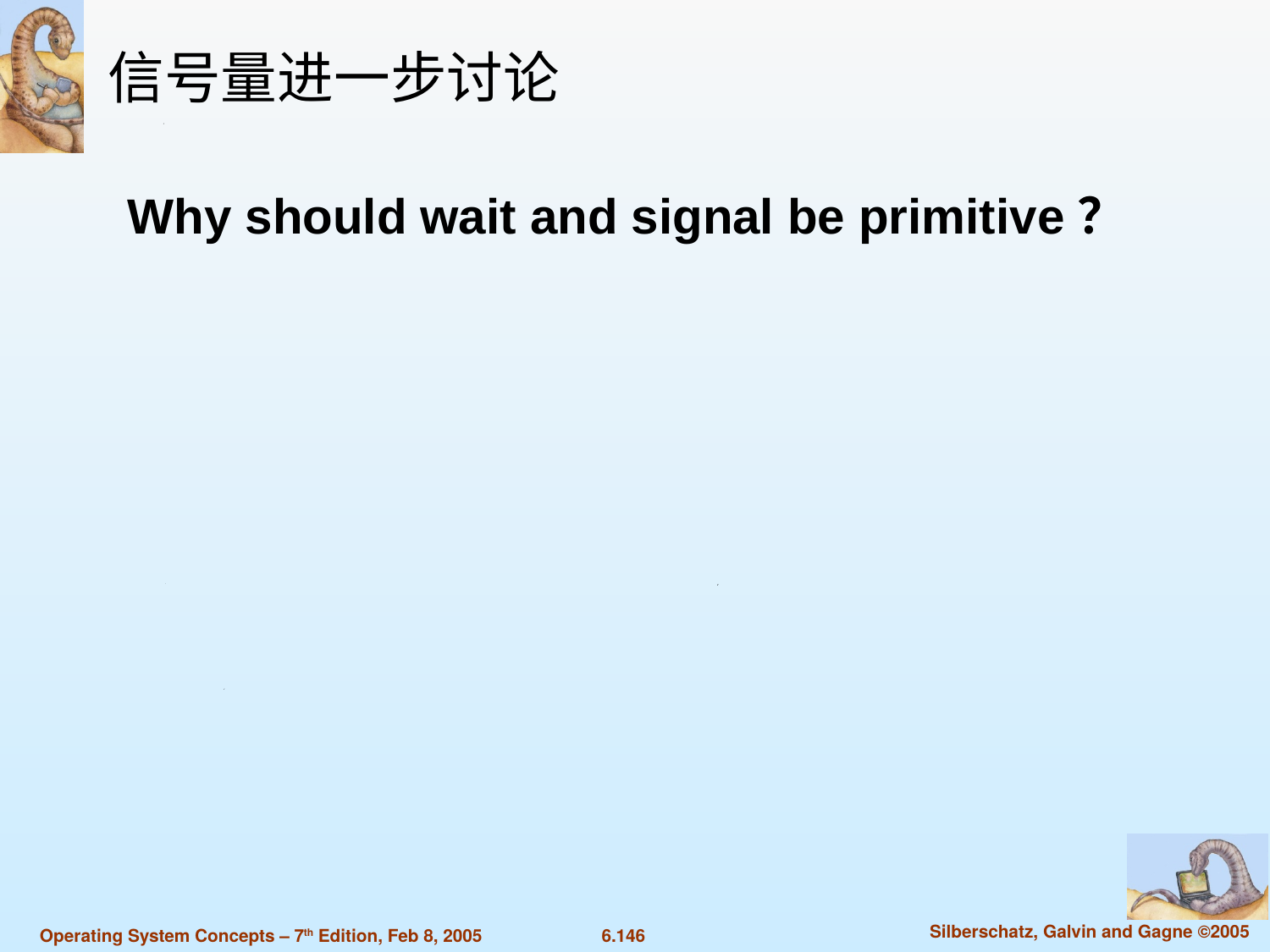

信号量进一步讨论
Why should wait and signal be primitive？